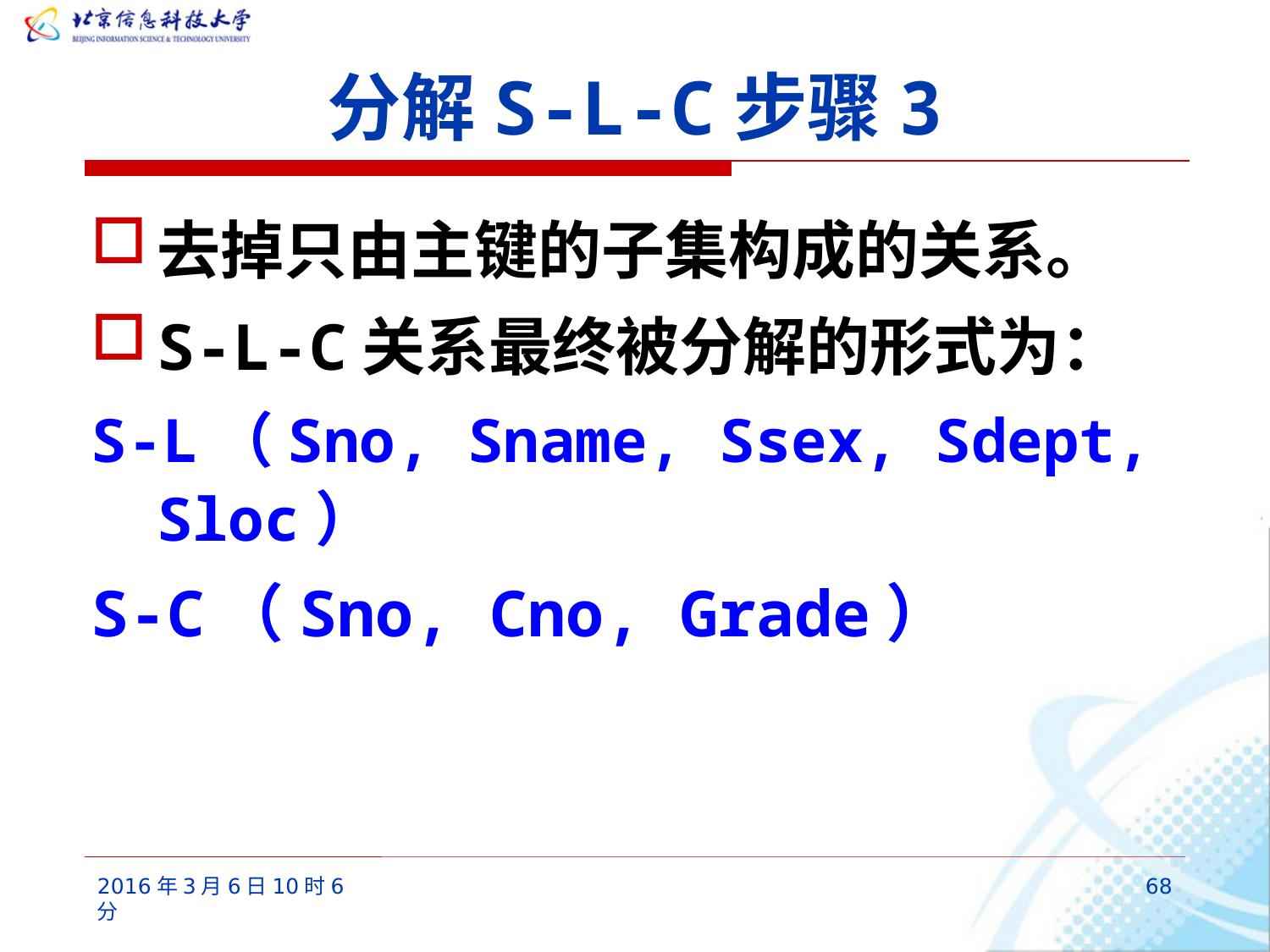

# 分解S-L-C步骤3
去掉只由主键的子集构成的关系。
S-L-C关系最终被分解的形式为：
S-L（Sno, Sname, Ssex, Sdept, Sloc）
S-C（Sno, Cno, Grade）
2016年3月6日10时6分
68